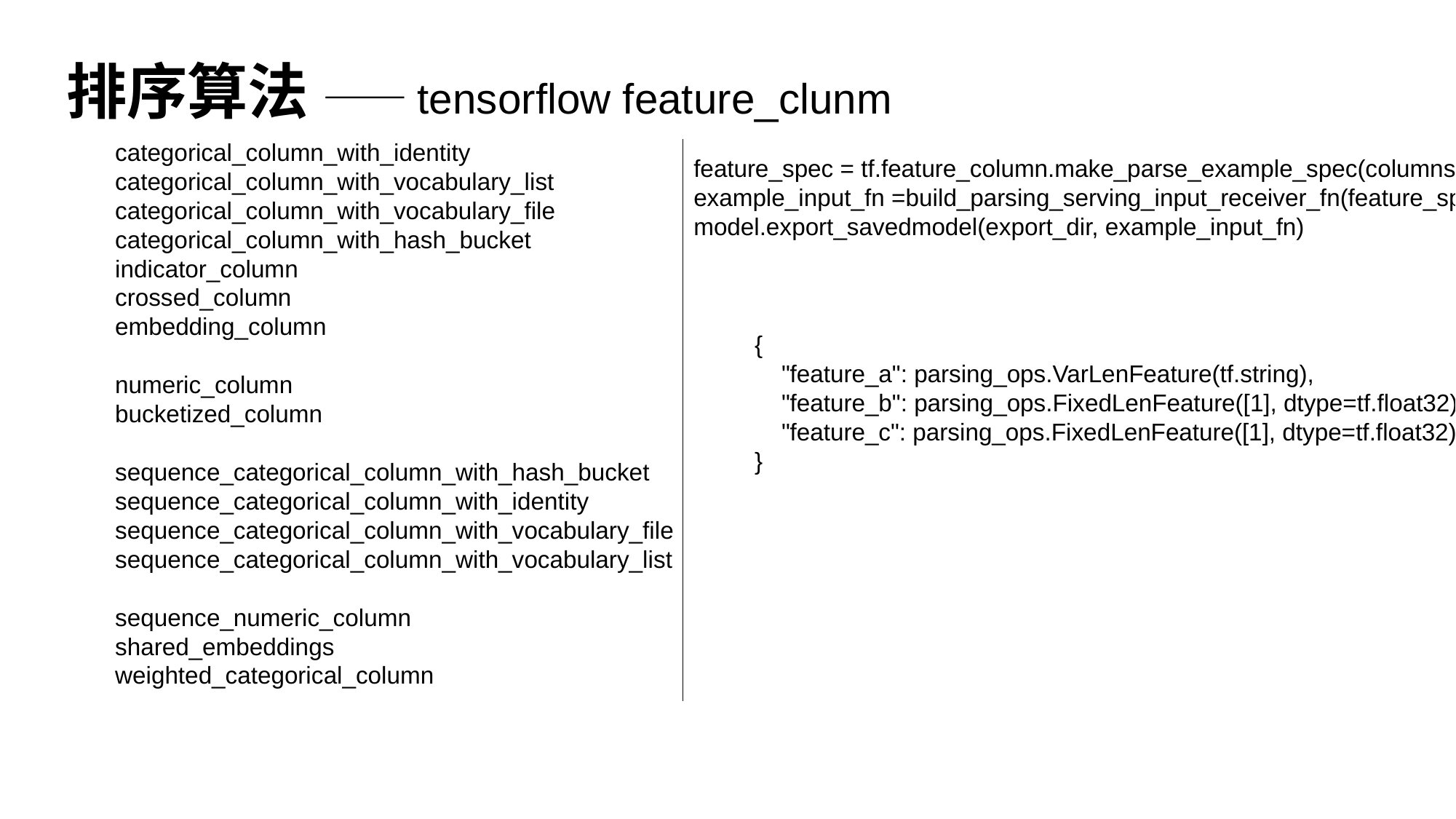

# 排序算法 ——tensorflow feature_clunm
categorical_column_with_identity
categorical_column_with_vocabulary_list
categorical_column_with_vocabulary_file
categorical_column_with_hash_bucket
indicator_column
crossed_column
embedding_column

numeric_column
bucketized_column

sequence_categorical_column_with_hash_bucket
sequence_categorical_column_with_identity
sequence_categorical_column_with_vocabulary_file
sequence_categorical_column_with_vocabulary_list

sequence_numeric_column
shared_embeddings
weighted_categorical_column
feature_spec = tf.feature_column.make_parse_example_spec(columns)
example_input_fn =build_parsing_serving_input_receiver_fn(feature_spec)
model.export_savedmodel(export_dir, example_input_fn)
{
    "feature_a": parsing_ops.VarLenFeature(tf.string),
    "feature_b": parsing_ops.FixedLenFeature([1], dtype=tf.float32),
    "feature_c": parsing_ops.FixedLenFeature([1], dtype=tf.float32)
}